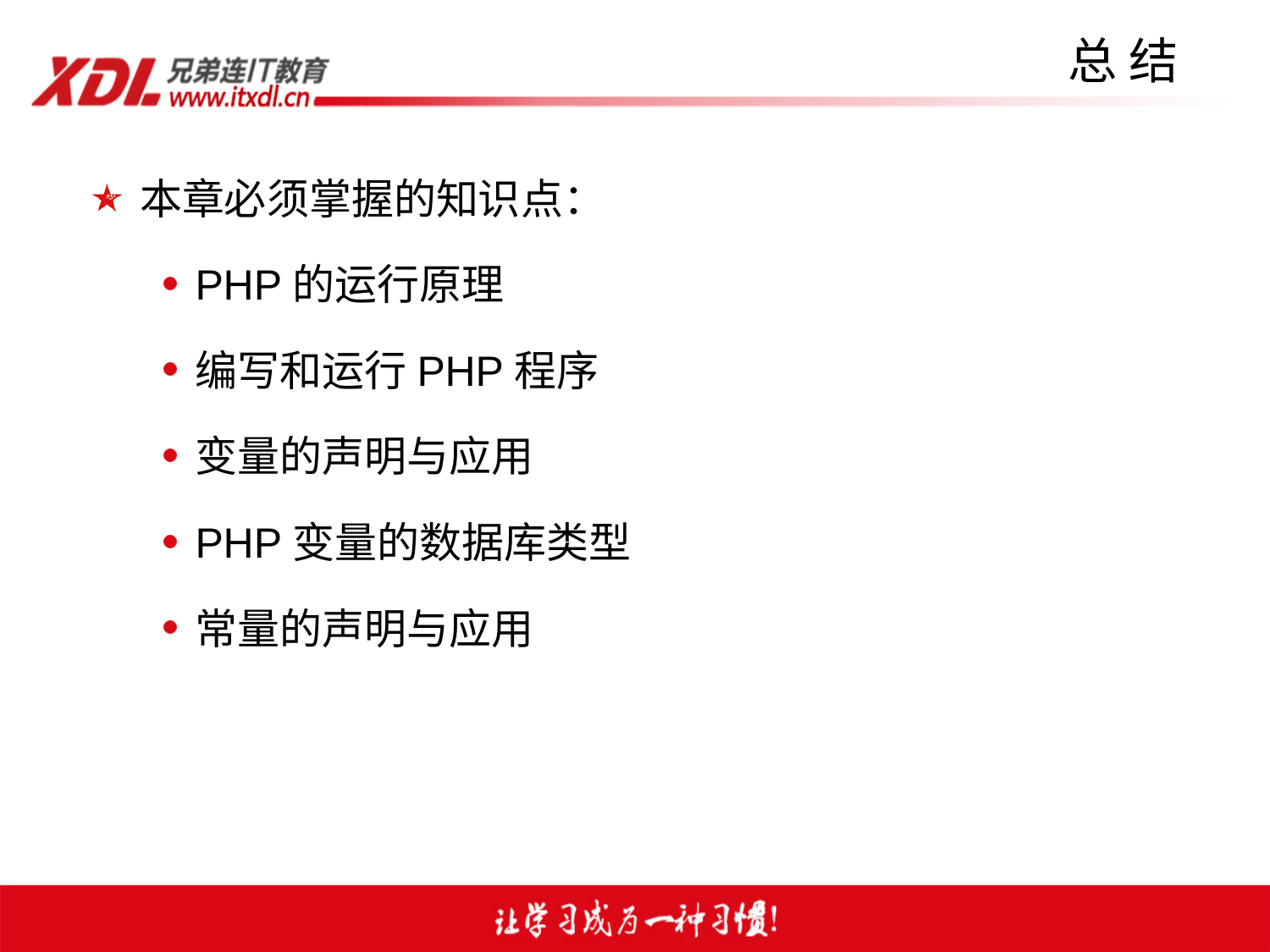

# 总 结
本章必须掌握的知识点：
PHP的运行原理
编写和运行PHP程序
变量的声明与应用
PHP变量的数据库类型
常量的声明与应用